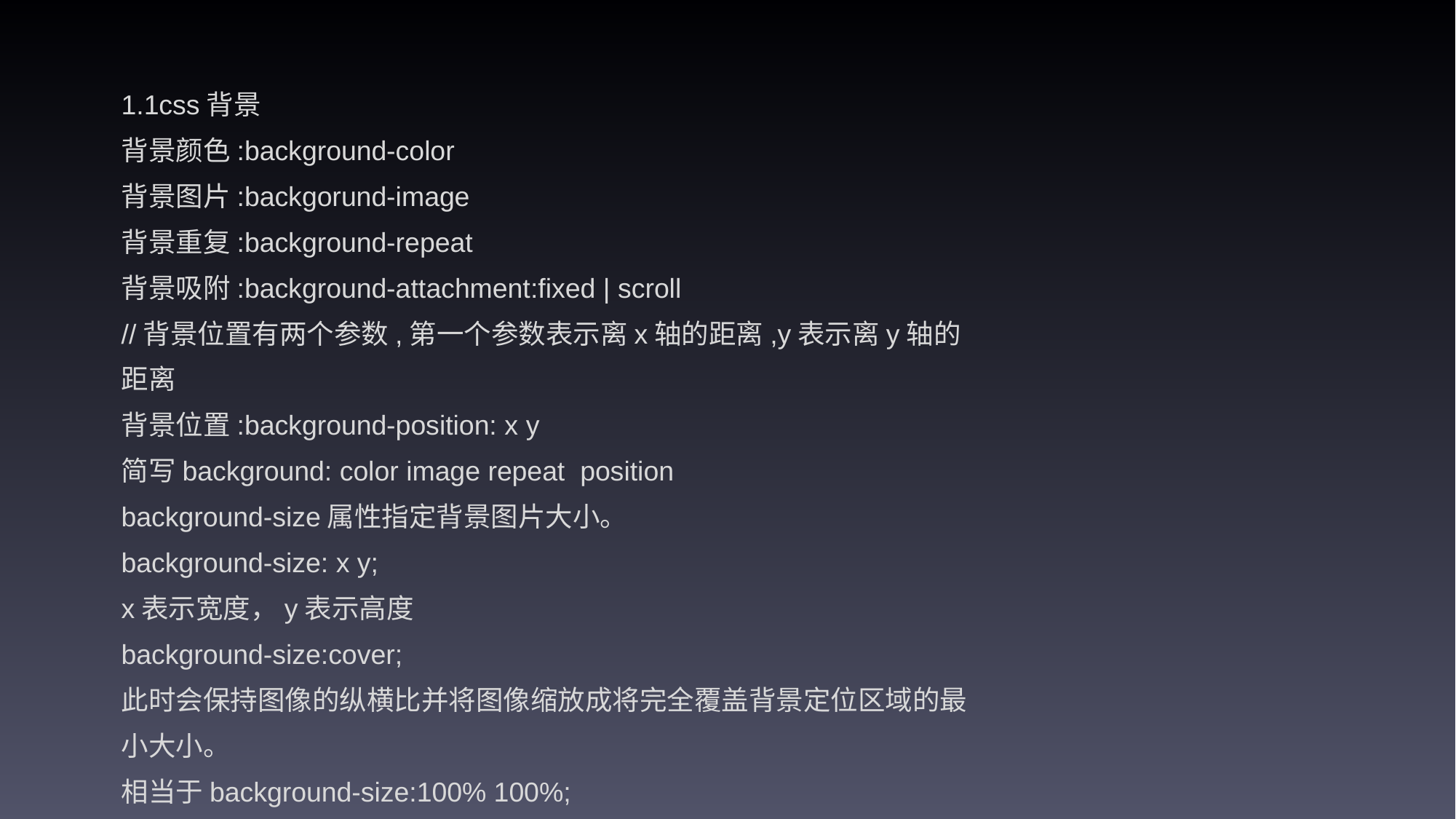

1.1css背景
背景颜色:background-color
背景图片:backgorund-image
背景重复:background-repeat
背景吸附:background-attachment:fixed | scroll
//背景位置有两个参数,第一个参数表示离x轴的距离,y表示离y轴的距离
背景位置:background-position: x y
简写background: color image repeat  position
background-size属性指定背景图片大小。
background-size: x y;
x表示宽度，y表示高度
background-size:cover;
此时会保持图像的纵横比并将图像缩放成将完全覆盖背景定位区域的最小大小。
相当于background-size:100% 100%;